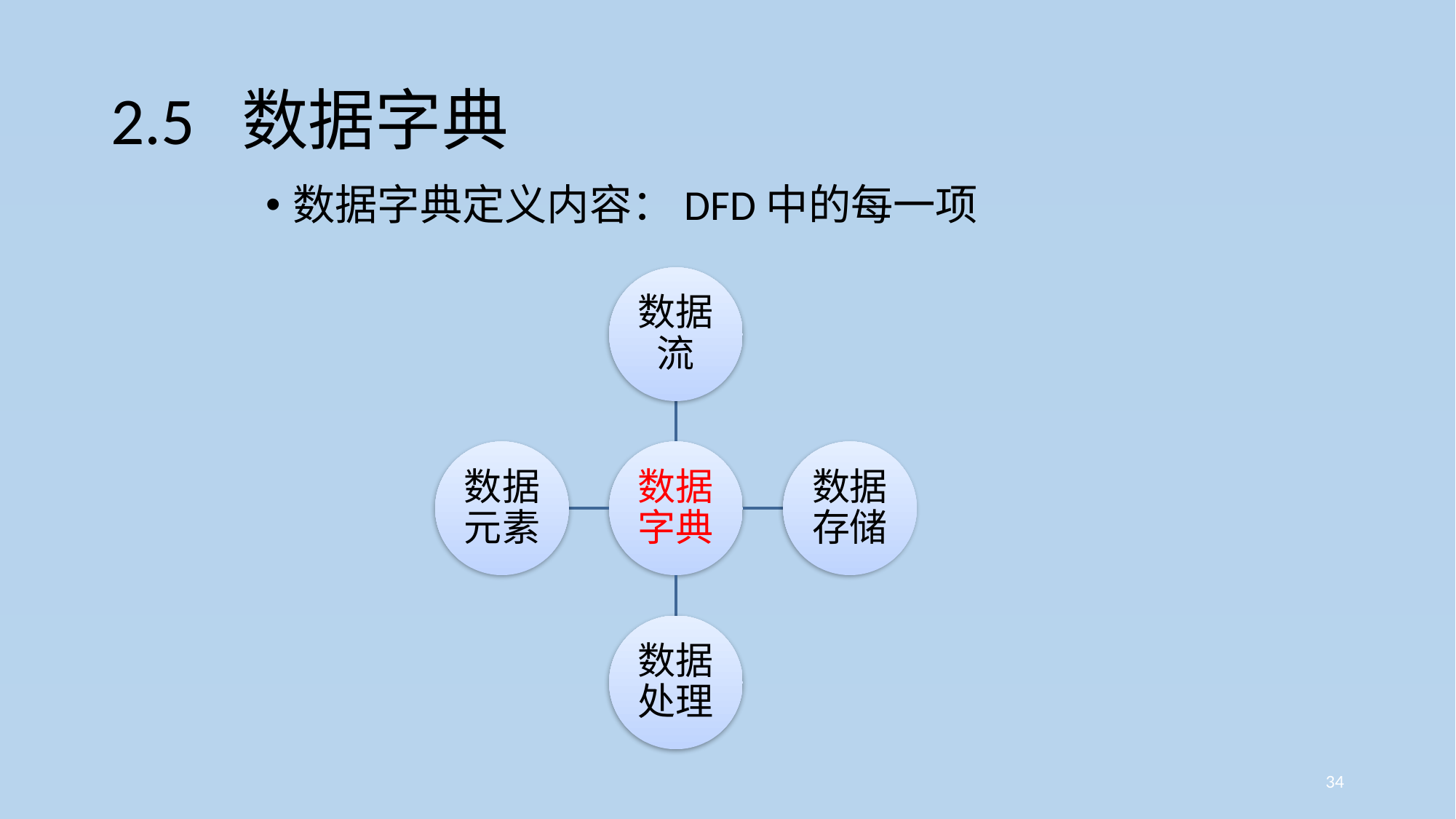

# 2.5  数据字典
数据字典定义内容：DFD中的每一项

数据字典

数据流

数据存储

数据处理

数据元素
34